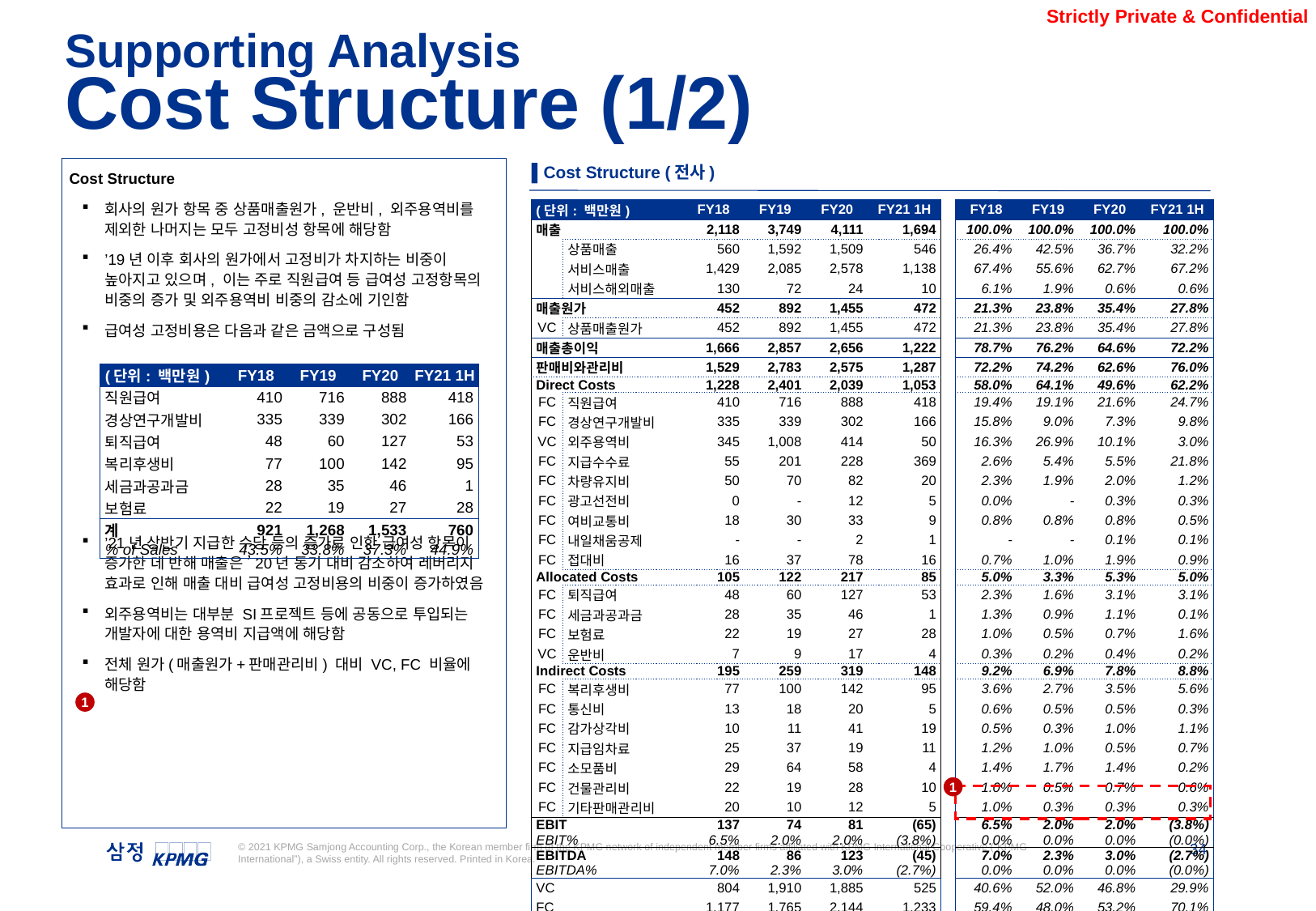

Supporting Analysis
Cost Structure (1/2)
▌Cost Structure (전사)

Cost Structure
회사의 원가 항목 중 상품매출원가, 운반비, 외주용역비를 제외한 나머지는 모두 고정비성 항목에 해당함
’19년 이후 회사의 원가에서 고정비가 차지하는 비중이 높아지고 있으며, 이는 주로 직원급여 등 급여성 고정항목의 비중의 증가 및 외주용역비 비중의 감소에 기인함
급여성 고정비용은 다음과 같은 금액으로 구성됨

’21년 상반기 지급한 수당 등의 증가로 인한 급여성 항목이 증가한 데 반해 매출은 ’20년 동기 대비 감소하여 레버리지 효과로 인해 매출 대비 급여성 고정비용의 비중이 증가하였음
외주용역비는 대부분 SI프로젝트 등에 공동으로 투입되는 개발자에 대한 용역비 지급액에 해당함
전체 원가(매출원가+판매관리비) 대비 VC, FC 비율에 해당함

| (단위: 백만원) |  | FY18 | FY19 | FY20 | FY21 1H |  | FY18 | FY19 | FY20 | FY21 1H |
| --- | --- | --- | --- | --- | --- | --- | --- | --- | --- | --- |
| 매출 |  | 2,118 | 3,749 | 4,111 | 1,694 |  | 100.0% | 100.0% | 100.0% | 100.0% |
|  | 상품매출 | 560 | 1,592 | 1,509 | 546 |  | 26.4% | 42.5% | 36.7% | 32.2% |
|  | 서비스매출 | 1,429 | 2,085 | 2,578 | 1,138 |  | 67.4% | 55.6% | 62.7% | 67.2% |
|  | 서비스해외매출 | 130 | 72 | 24 | 10 |  | 6.1% | 1.9% | 0.6% | 0.6% |
| 매출원가 |  | 452 | 892 | 1,455 | 472 |  | 21.3% | 23.8% | 35.4% | 27.8% |
| VC | 상품매출원가 | 452 | 892 | 1,455 | 472 |  | 21.3% | 23.8% | 35.4% | 27.8% |
| 매출총이익 |  | 1,666 | 2,857 | 2,656 | 1,222 |  | 78.7% | 76.2% | 64.6% | 72.2% |
| 판매비와관리비 |  | 1,529 | 2,783 | 2,575 | 1,287 |  | 72.2% | 74.2% | 62.6% | 76.0% |
| Direct Costs |  | 1,228 | 2,401 | 2,039 | 1,053 |  | 58.0% | 64.1% | 49.6% | 62.2% |
| FC | 직원급여 | 410 | 716 | 888 | 418 |  | 19.4% | 19.1% | 21.6% | 24.7% |
| FC | 경상연구개발비 | 335 | 339 | 302 | 166 |  | 15.8% | 9.0% | 7.3% | 9.8% |
| VC | 외주용역비 | 345 | 1,008 | 414 | 50 |  | 16.3% | 26.9% | 10.1% | 3.0% |
| FC | 지급수수료 | 55 | 201 | 228 | 369 |  | 2.6% | 5.4% | 5.5% | 21.8% |
| FC | 차량유지비 | 50 | 70 | 82 | 20 |  | 2.3% | 1.9% | 2.0% | 1.2% |
| FC | 광고선전비 | 0 | - | 12 | 5 |  | 0.0% | - | 0.3% | 0.3% |
| FC | 여비교통비 | 18 | 30 | 33 | 9 |  | 0.8% | 0.8% | 0.8% | 0.5% |
| FC | 내일채움공제 | - | - | 2 | 1 |  | - | - | 0.1% | 0.1% |
| FC | 접대비 | 16 | 37 | 78 | 16 |  | 0.7% | 1.0% | 1.9% | 0.9% |
| Allocated Costs |  | 105 | 122 | 217 | 85 |  | 5.0% | 3.3% | 5.3% | 5.0% |
| FC | 퇴직급여 | 48 | 60 | 127 | 53 |  | 2.3% | 1.6% | 3.1% | 3.1% |
| FC | 세금과공과금 | 28 | 35 | 46 | 1 |  | 1.3% | 0.9% | 1.1% | 0.1% |
| FC | 보험료 | 22 | 19 | 27 | 28 |  | 1.0% | 0.5% | 0.7% | 1.6% |
| VC | 운반비 | 7 | 9 | 17 | 4 |  | 0.3% | 0.2% | 0.4% | 0.2% |
| Indirect Costs |  | 195 | 259 | 319 | 148 |  | 9.2% | 6.9% | 7.8% | 8.8% |
| FC | 복리후생비 | 77 | 100 | 142 | 95 |  | 3.6% | 2.7% | 3.5% | 5.6% |
| FC | 통신비 | 13 | 18 | 20 | 5 |  | 0.6% | 0.5% | 0.5% | 0.3% |
| FC | 감가상각비 | 10 | 11 | 41 | 19 |  | 0.5% | 0.3% | 1.0% | 1.1% |
| FC | 지급임차료 | 25 | 37 | 19 | 11 |  | 1.2% | 1.0% | 0.5% | 0.7% |
| FC | 소모품비 | 29 | 64 | 58 | 4 |  | 1.4% | 1.7% | 1.4% | 0.2% |
| FC | 건물관리비 | 22 | 19 | 28 | 10 |  | 1.0% | 0.5% | 0.7% | 0.6% |
| FC | 기타판매관리비 | 20 | 10 | 12 | 5 |  | 1.0% | 0.3% | 0.3% | 0.3% |
| EBIT |  | 137 | 74 | 81 | (65) |  | 6.5% | 2.0% | 2.0% | (3.8%) |
| EBIT% |  | 6.5% | 2.0% | 2.0% | (3.8%) |  | 0.0% | 0.0% | 0.0% | (0.0%) |
| EBITDA |  | 148 | 86 | 123 | (45) |  | 7.0% | 2.3% | 3.0% | (2.7%) |
| EBITDA% |  | 7.0% | 2.3% | 3.0% | (2.7%) |  | 0.0% | 0.0% | 0.0% | (0.0%) |
| VC |  | 804 | 1,910 | 1,885 | 525 |  | 40.6% | 52.0% | 46.8% | 29.9% |
| FC |  | 1,177 | 1,765 | 2,144 | 1,233 |  | 59.4% | 48.0% | 53.2% | 70.1% |
| (단위: 백만원) | FY18 | FY19 | FY20 | FY21 1H |
| --- | --- | --- | --- | --- |
| 직원급여 | 410 | 716 | 888 | 418 |
| 경상연구개발비 | 335 | 339 | 302 | 166 |
| 퇴직급여 | 48 | 60 | 127 | 53 |
| 복리후생비 | 77 | 100 | 142 | 95 |
| 세금과공과금 | 28 | 35 | 46 | 1 |
| 보험료 | 22 | 19 | 27 | 28 |
| 계 | 921 | 1,268 | 1,533 | 760 |
| % of Sales | 43.5% | 33.8% | 37.3% | 44.9% |
1
1